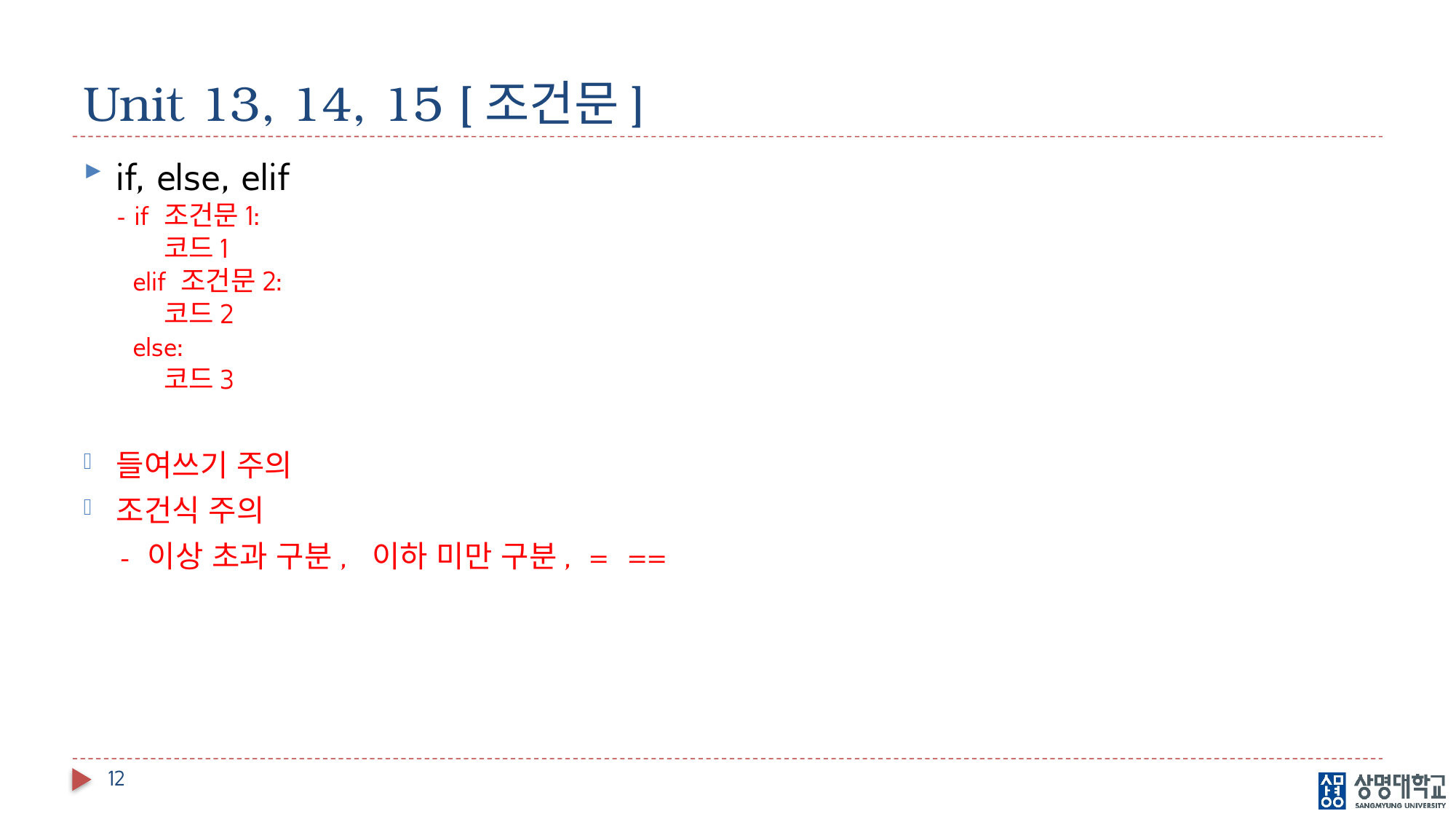

# Unit 13, 14, 15 [조건문]
if, else, elif
- if 조건문1:
     코드1
  elif 조건문2:
     코드2
  else:
     코드3

들여쓰기 주의
조건식 주의
    - 이상 초과 구분,  이하 미만 구분,  =  ==
12